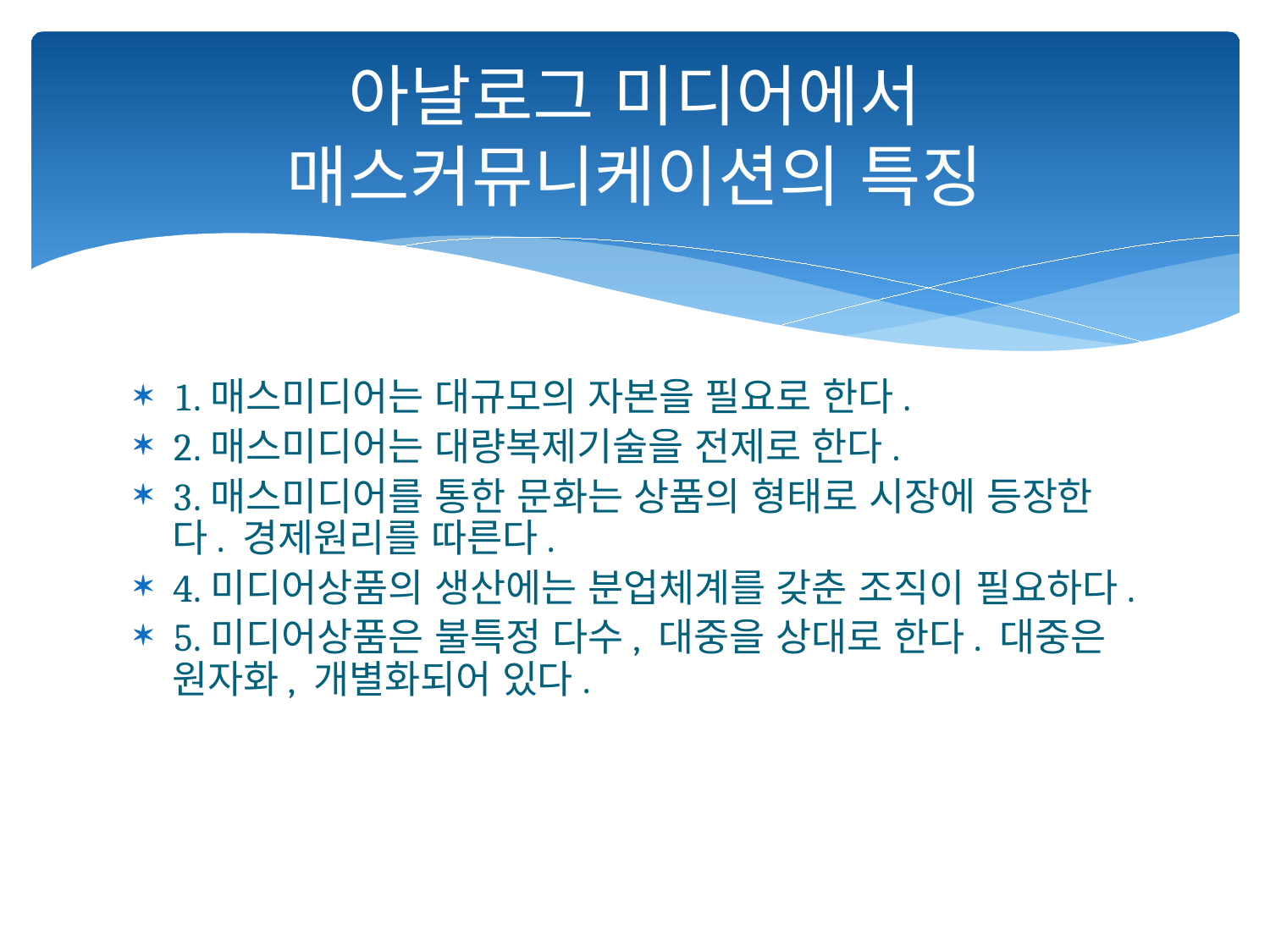

# 아날로그 미디어에서 매스커뮤니케이션의 특징
1.매스미디어는 대규모의 자본을 필요로 한다.
2.매스미디어는 대량복제기술을 전제로 한다.
3.매스미디어를 통한 문화는 상품의 형태로 시장에 등장한다. 경제원리를 따른다.
4.미디어상품의 생산에는 분업체계를 갖춘 조직이 필요하다.
5.미디어상품은 불특정 다수, 대중을 상대로 한다. 대중은 원자화, 개별화되어 있다.